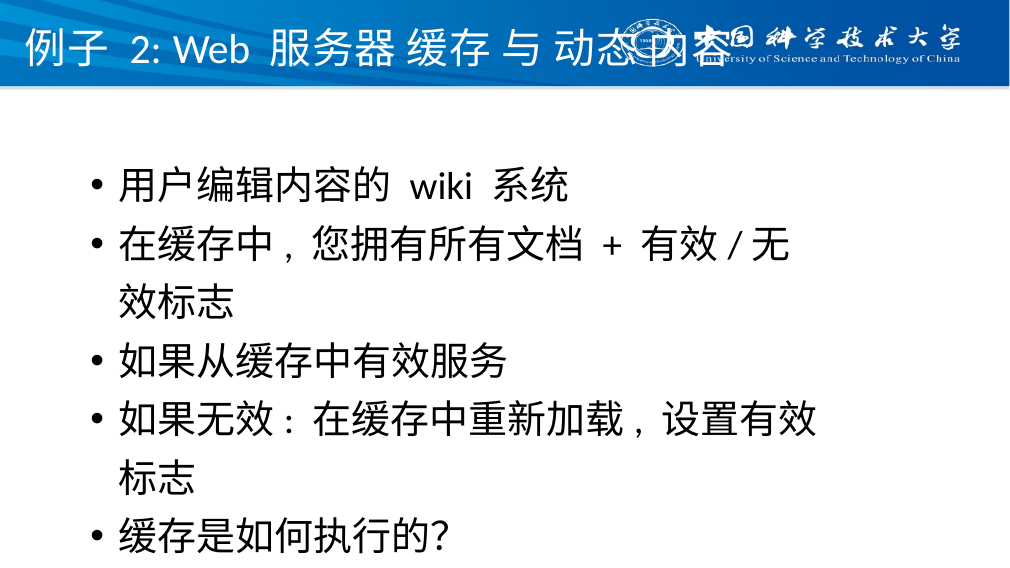

# 例子 2: Web 服务器 缓存 与 动态 内容
用户编辑内容的 wiki 系统
在缓存中, 您拥有所有文档 + 有效/无效标志
如果从缓存中有效服务
如果无效: 在缓存中重新加载, 设置有效标志
缓存是如何执行的？